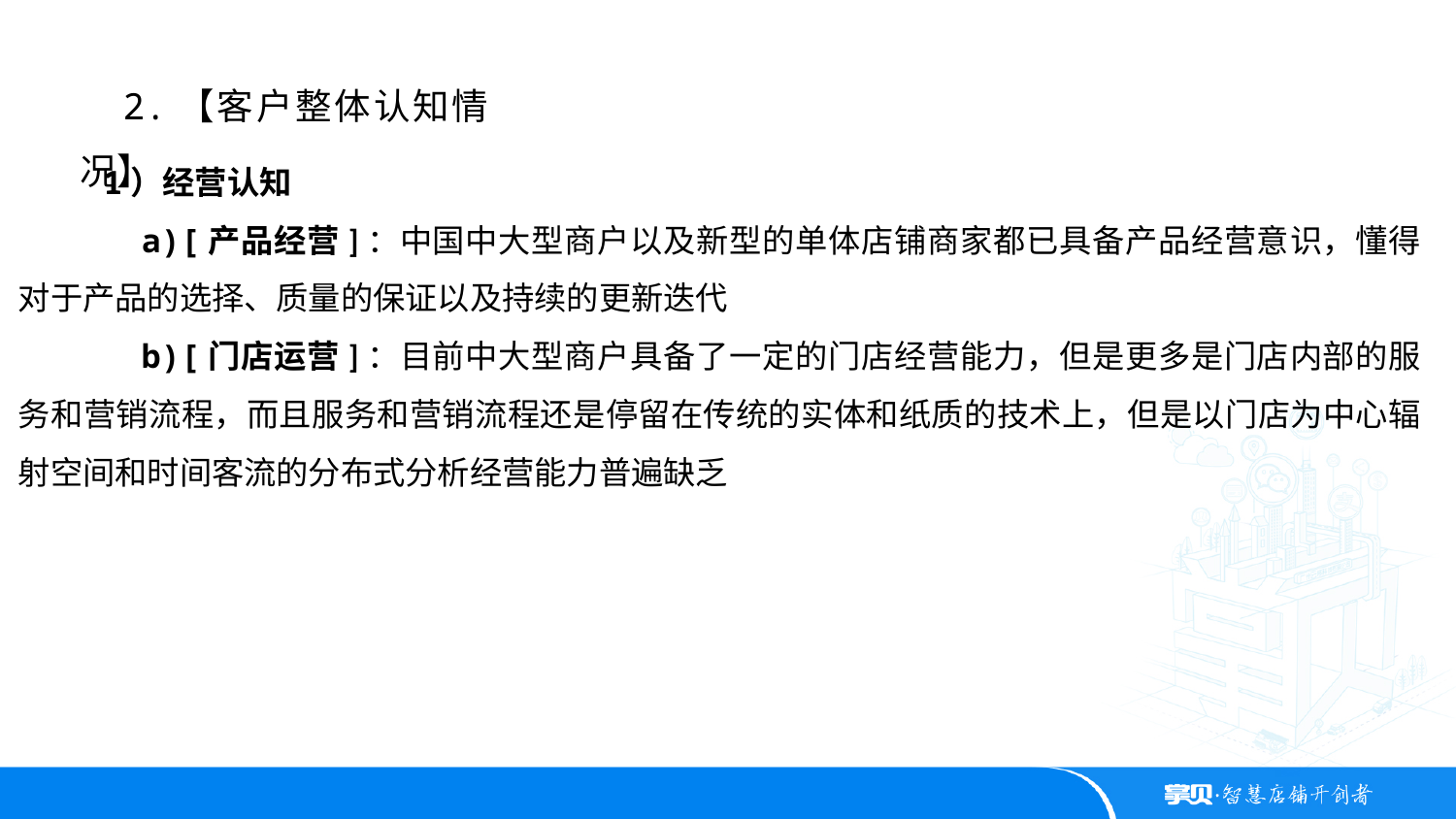

2.【客户整体认知情况】
1）经营认知
    a)[产品经营]：中国中大型商户以及新型的单体店铺商家都已具备产品经营意识，懂得对于产品的选择、质量的保证以及持续的更新迭代
    b)[门店运营]：目前中大型商户具备了一定的门店经营能力，但是更多是门店内部的服务和营销流程，而且服务和营销流程还是停留在传统的实体和纸质的技术上，但是以门店为中心辐射空间和时间客流的分布式分析经营能力普遍缺乏